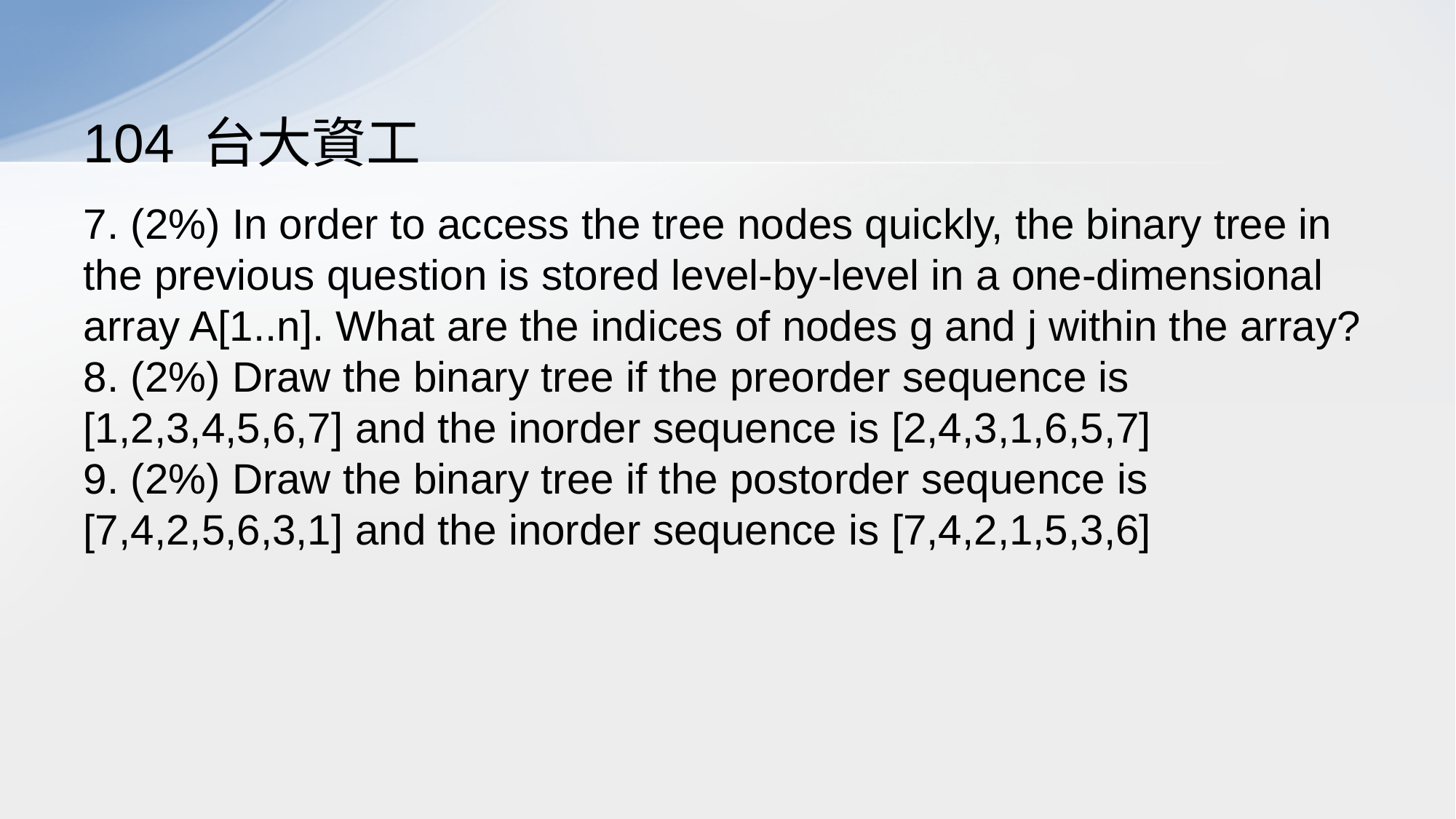

# 104 台大資工
7. (2%) In order to access the tree nodes quickly, the binary tree in the previous question is stored level-by-level in a one-dimensional array A[1..n]. What are the indices of nodes g and j within the array?
8. (2%) Draw the binary tree if the preorder sequence is [1,2,3,4,5,6,7] and the inorder sequence is [2,4,3,1,6,5,7]
9. (2%) Draw the binary tree if the postorder sequence is [7,4,2,5,6,3,1] and the inorder sequence is [7,4,2,1,5,3,6]